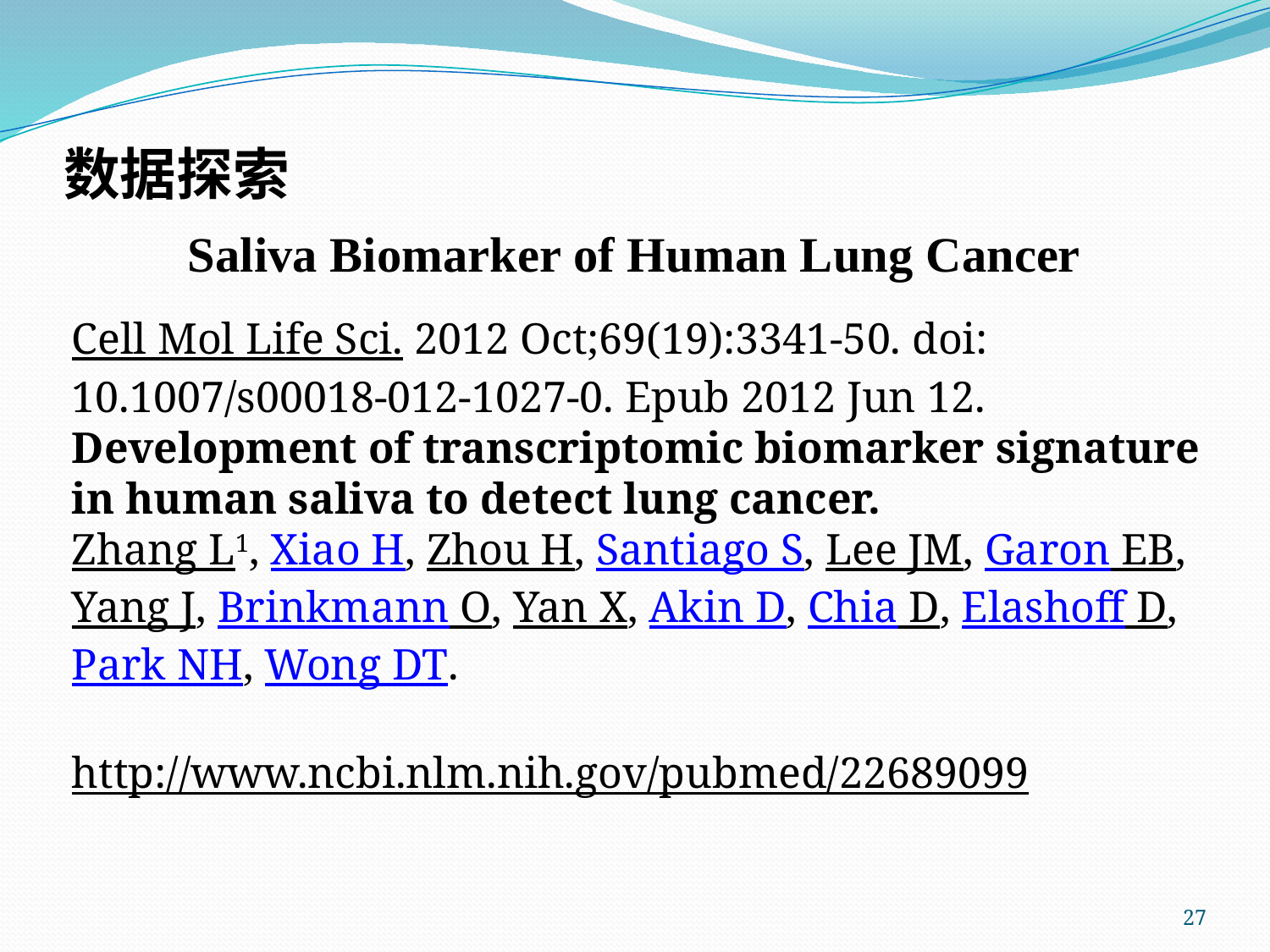

# 数据探索
Saliva Biomarker of Human Lung Cancer
Cell Mol Life Sci. 2012 Oct;69(19):3341-50. doi: 10.1007/s00018-012-1027-0. Epub 2012 Jun 12.
Development of transcriptomic biomarker signature in human saliva to detect lung cancer.
Zhang L1, Xiao H, Zhou H, Santiago S, Lee JM, Garon EB, Yang J, Brinkmann O, Yan X, Akin D, Chia D, Elashoff D, Park NH, Wong DT.

http://www.ncbi.nlm.nih.gov/pubmed/22689099
27